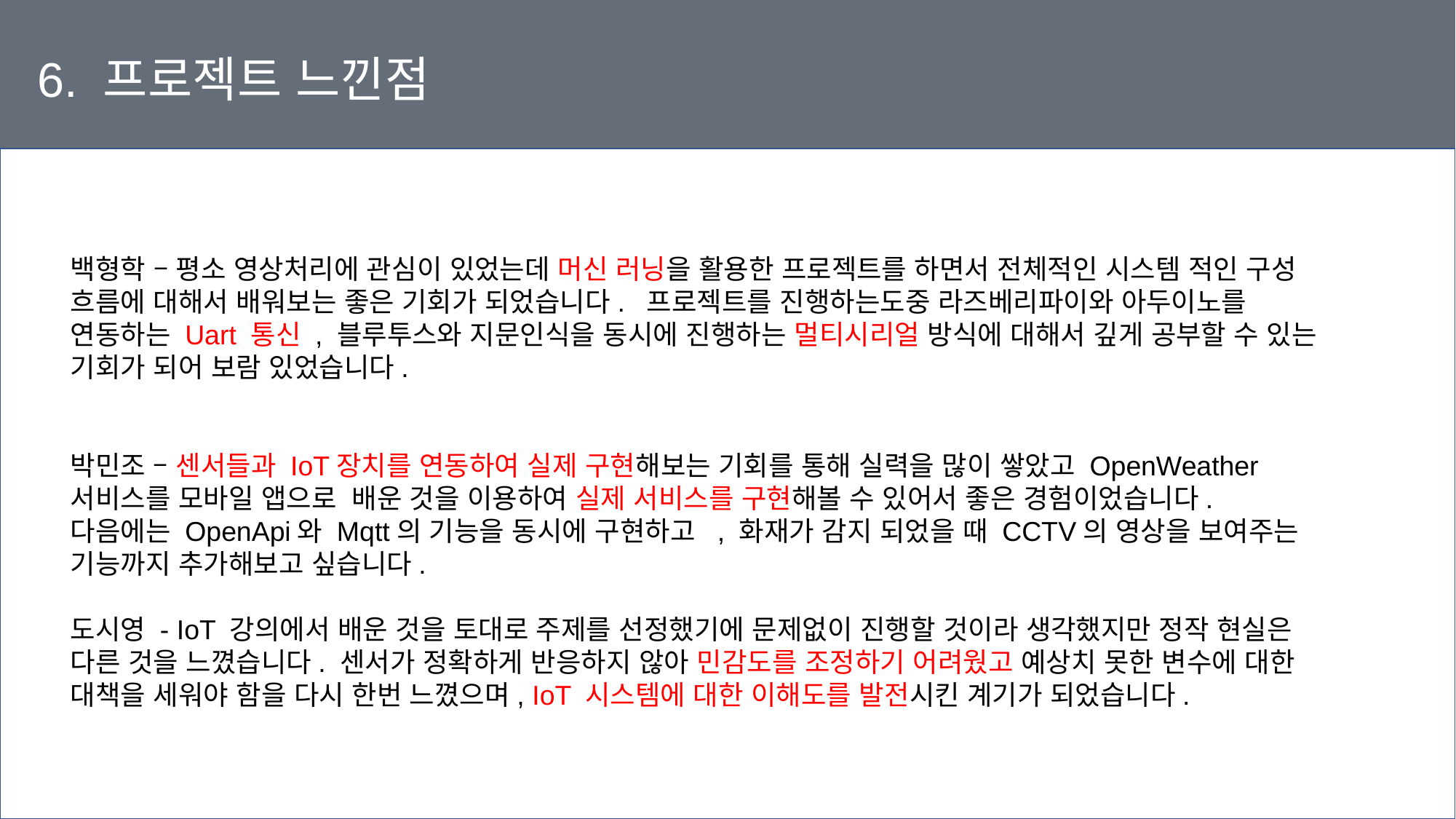

6. 프로젝트 느낀점

백형학 – 평소 영상처리에 관심이 있었는데 머신 러닝을 활용한 프로젝트를 하면서 전체적인 시스템 적인 구성 흐름에 대해서 배워보는 좋은 기회가 되었습니다.  프로젝트를 진행하는도중 라즈베리파이와 아두이노를 연동하는 Uart 통신 , 블루투스와 지문인식을 동시에 진행하는 멀티시리얼 방식에 대해서 깊게 공부할 수 있는 기회가 되어 보람 있었습니다.

박민조 – 센서들과 IoT장치를 연동하여 실제 구현해보는 기회를 통해 실력을 많이 쌓았고 OpenWeather 서비스를 모바일 앱으로  배운 것을 이용하여 실제 서비스를 구현해볼 수 있어서 좋은 경험이었습니다.
다음에는 OpenApi와 Mqtt의 기능을 동시에 구현하고  , 화재가 감지 되었을 때 CCTV의 영상을 보여주는 기능까지 추가해보고 싶습니다.

도시영 - IoT 강의에서 배운 것을 토대로 주제를 선정했기에 문제없이 진행할 것이라 생각했지만 정작 현실은 다른 것을 느꼈습니다. 센서가 정확하게 반응하지 않아 민감도를 조정하기 어려웠고 예상치 못한 변수에 대한 대책을 세워야 함을 다시 한번 느꼈으며, IoT 시스템에 대한 이해도를 발전시킨 계기가 되었습니다.